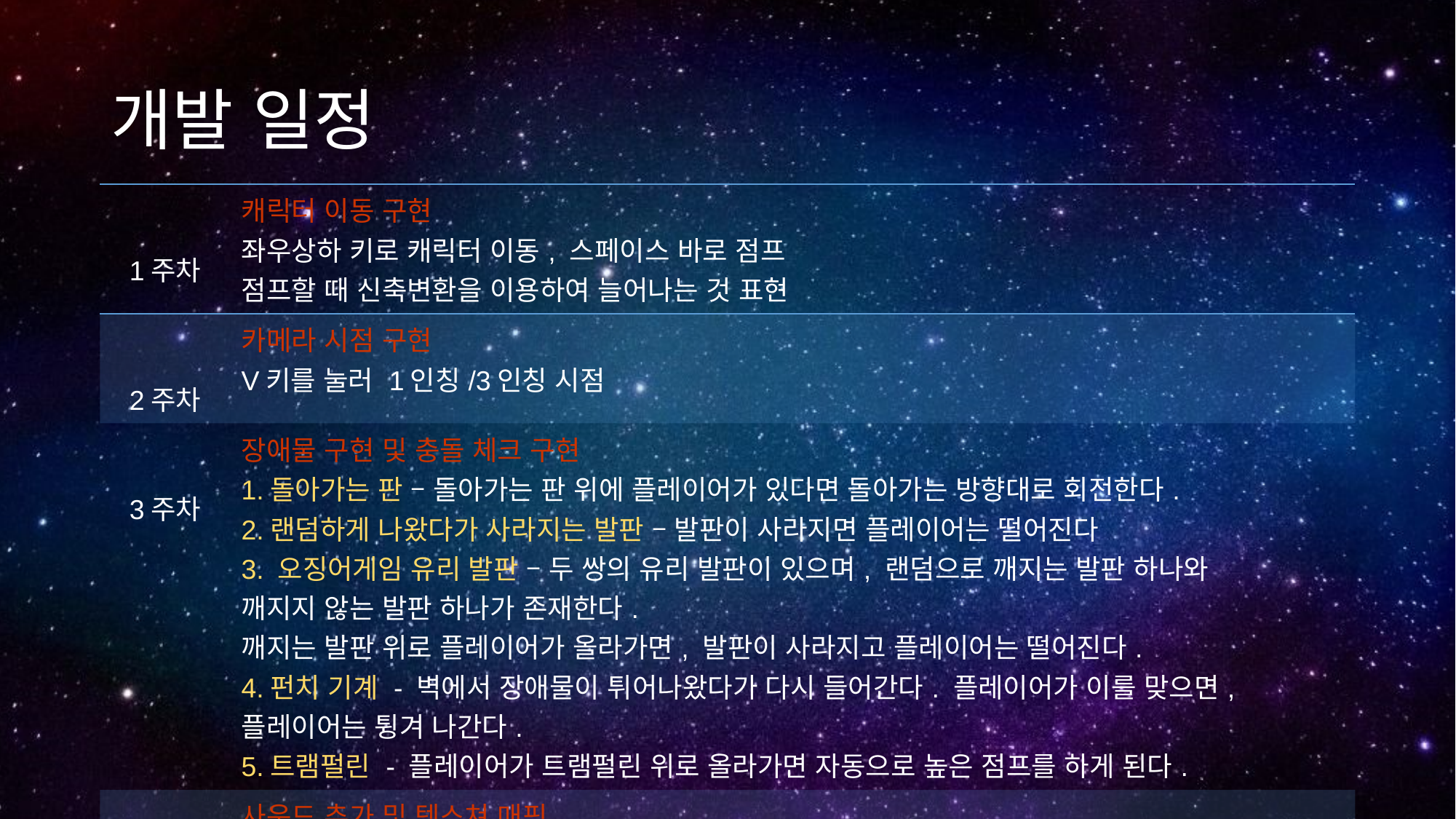

# 개발 일정
| 1주차 | 캐릭터 이동 구현 좌우상하 키로 캐릭터 이동, 스페이스 바로 점프 점프할 때 신축변환을 이용하여 늘어나는 것 표현 |
| --- | --- |
| 2주차 | 카메라 시점 구현 V키를 눌러 1인칭/3인칭 시점 |
| 3주차 | 장애물 구현 및 충돌 체크 구현 1.돌아가는 판 – 돌아가는 판 위에 플레이어가 있다면 돌아가는 방향대로 회전한다. 2.랜덤하게 나왔다가 사라지는 발판 – 발판이 사라지면 플레이어는 떨어진다 3. 오징어게임 유리 발판 – 두 쌍의 유리 발판이 있으며, 랜덤으로 깨지는 발판 하나와 깨지지 않는 발판 하나가 존재한다. 깨지는 발판 위로 플레이어가 올라가면, 발판이 사라지고 플레이어는 떨어진다. 4.펀치 기계 - 벽에서 장애물이 튀어나왔다가 다시 들어간다. 플레이어가 이를 맞으면, 플레이어는 튕겨 나간다. 5.트램펄린 - 플레이어가 트램펄린 위로 올라가면 자동으로 높은 점프를 하게 된다. |
| 4주차 | 사운드 추가 및 텍스쳐 매핑 Fmod를 사용하여 사운드 추가 |